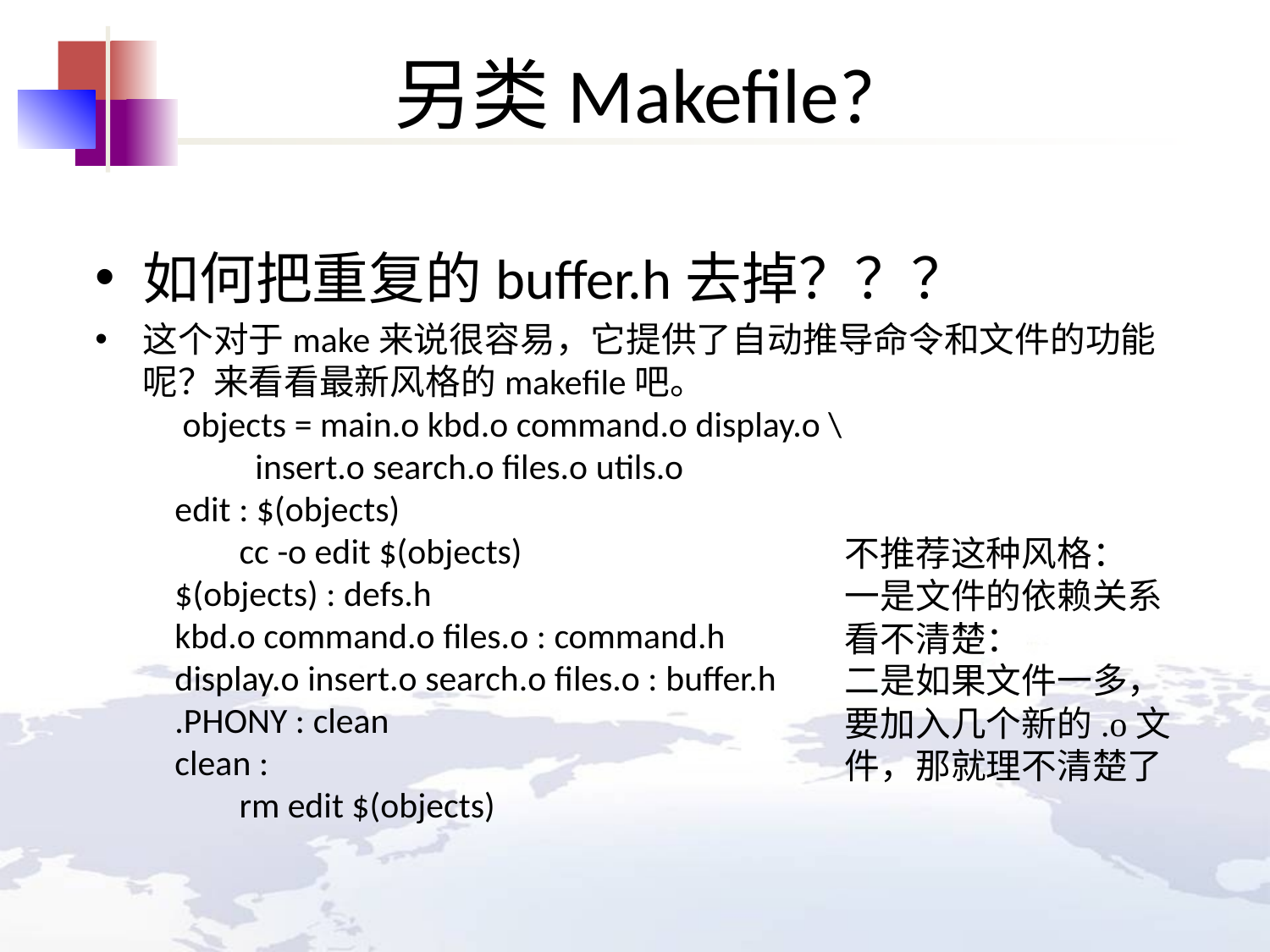

# 另类Makefile?
如何把重复的buffer.h去掉？？？
这个对于make来说很容易，它提供了自动推导命令和文件的功能呢？来看看最新风格的makefile吧。
    objects = main.o kbd.o command.o display.o \
              insert.o search.o files.o utils.o
    edit : $(objects)
            cc -o edit $(objects)
    $(objects) : defs.h
    kbd.o command.o files.o : command.h
    display.o insert.o search.o files.o : buffer.h
    .PHONY : clean
    clean :
            rm edit $(objects)
不推荐这种风格：
一是文件的依赖关系看不清楚：
二是如果文件一多，要加入几个新的.o文件，那就理不清楚了